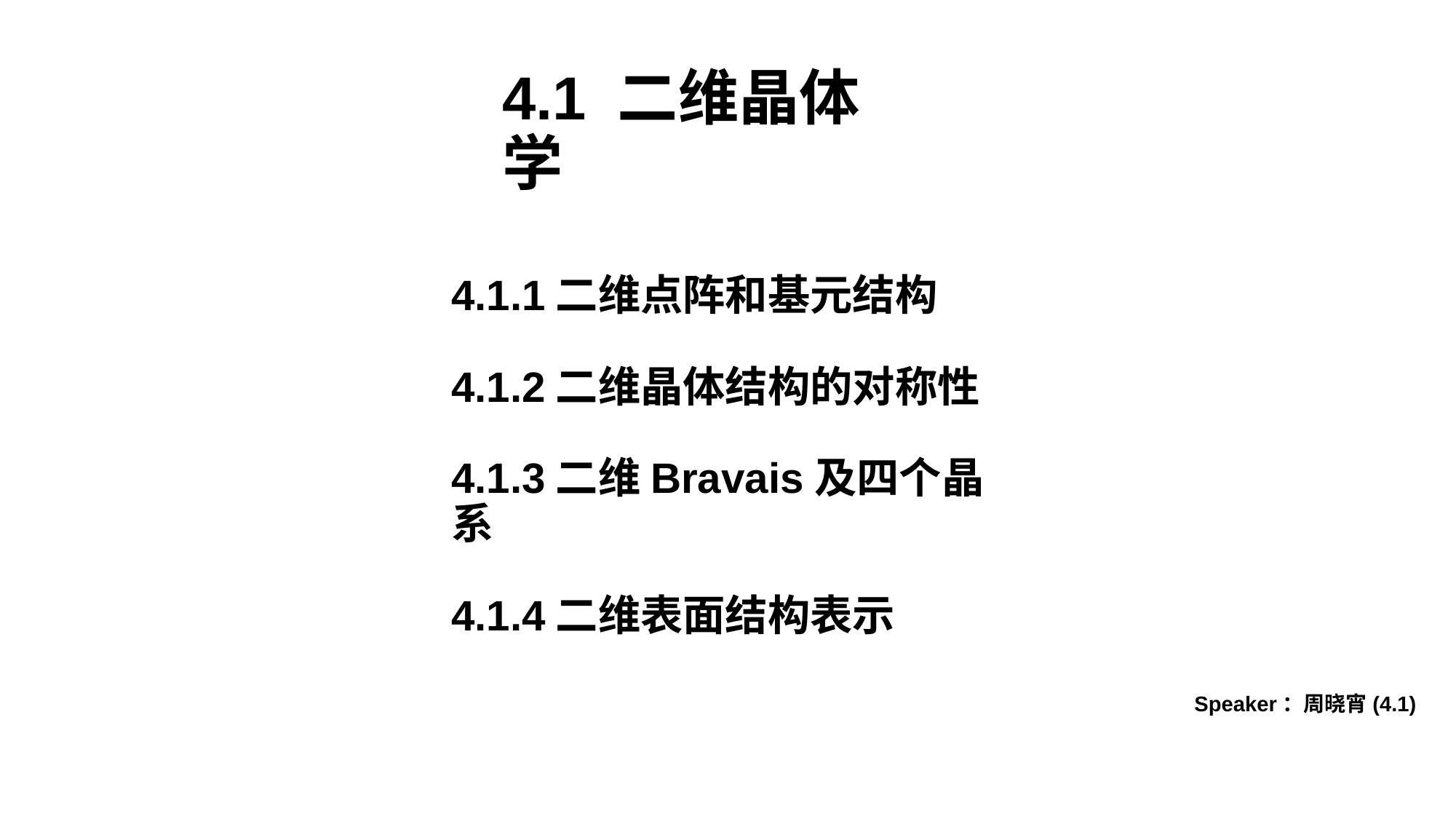

4.1 二维晶体学
4.1.1二维点阵和基元结构

4.1.2二维晶体结构的对称性

4.1.3二维Bravais及四个晶系

4.1.4二维表面结构表示
Speaker：周晓宵(4.1)